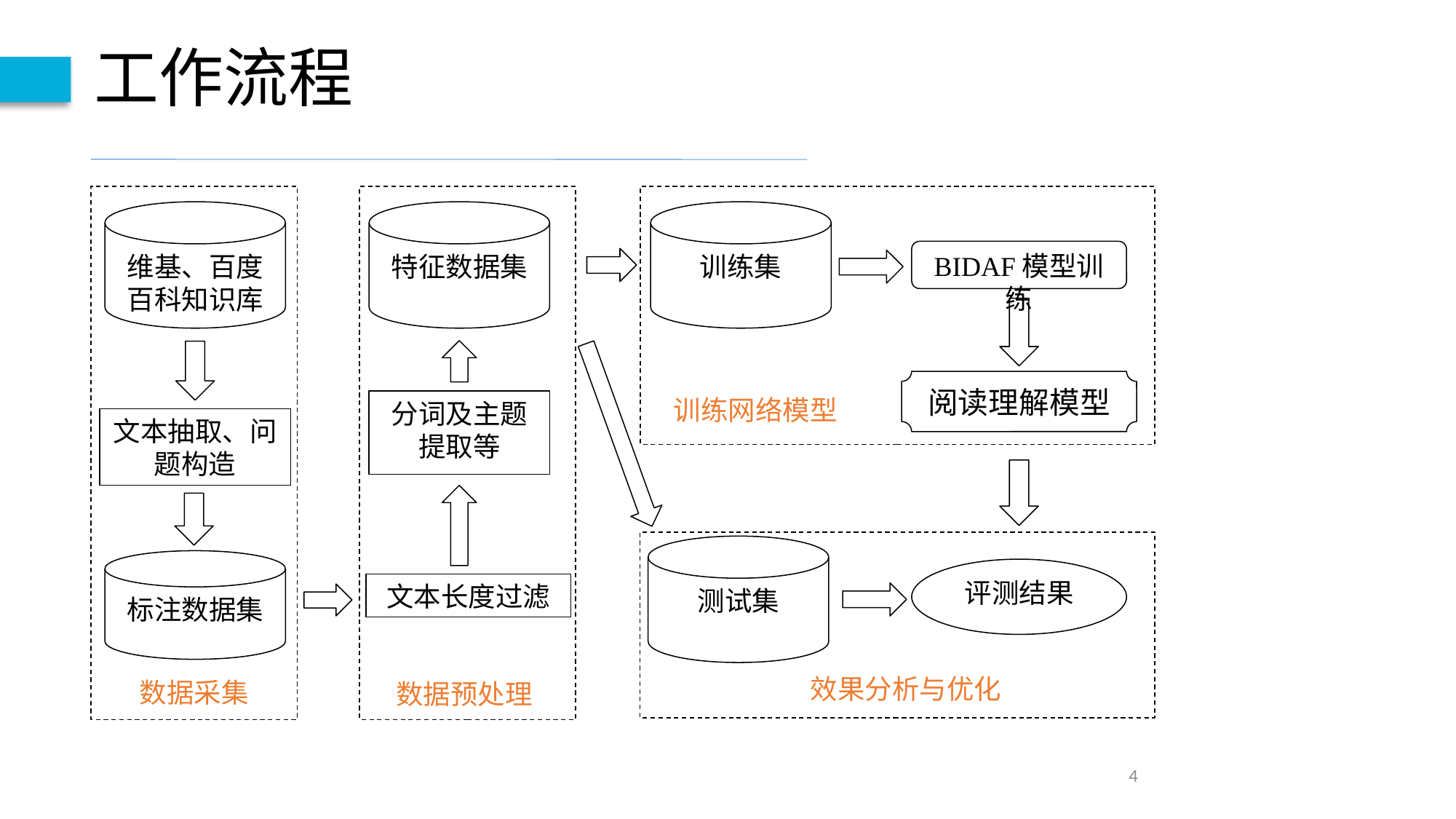

工作流程

维基、百度百科知识库
特征数据集
训练集
BIDAF模型训练

阅读理解模型
训练网络模型
分词及主题提取等
文本抽取、问题构造

测试集
标注数据集
评测结果
文本长度过滤

效果分析与优化
数据采集
数据预处理
4